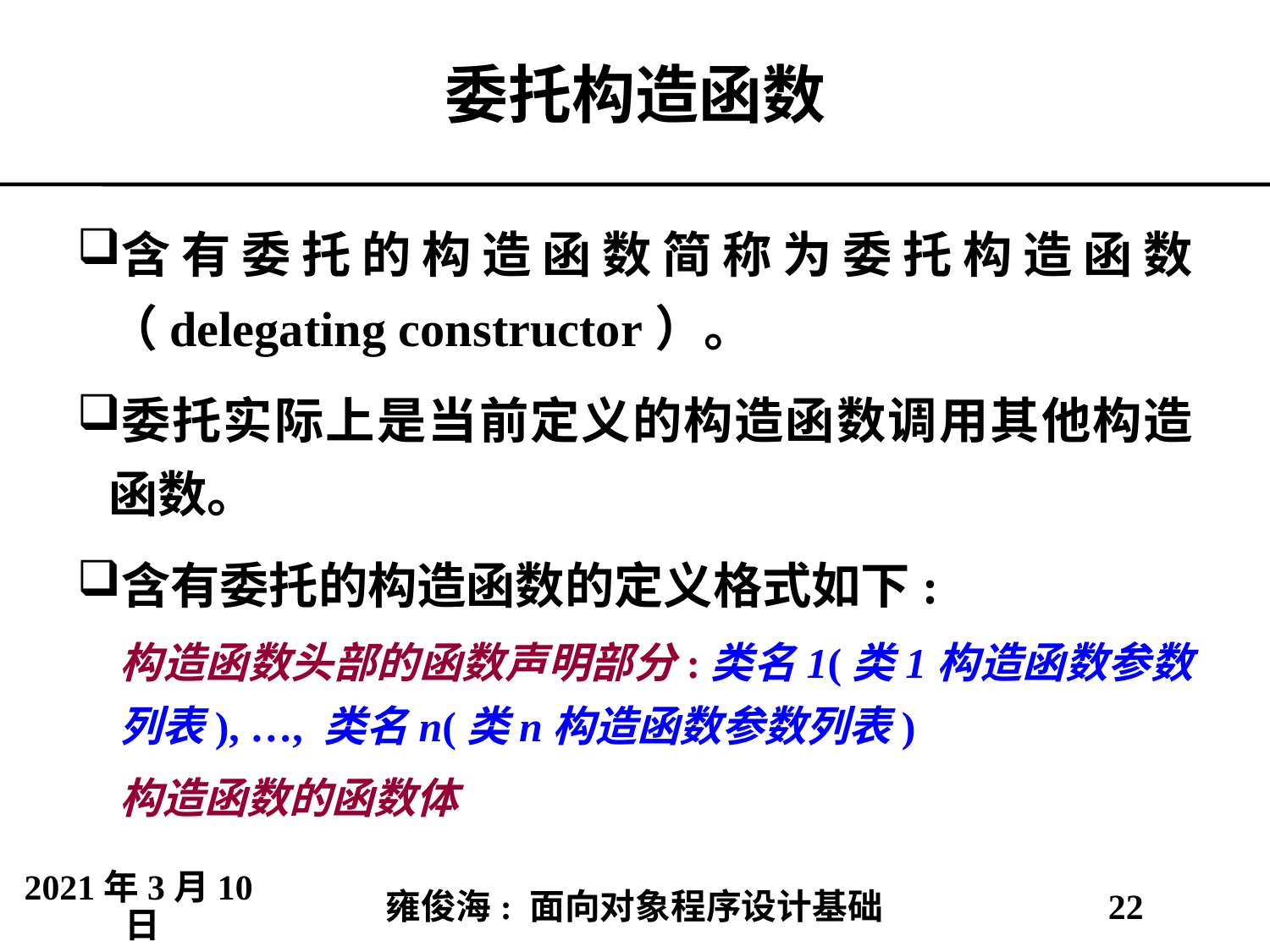

# 委托构造函数

含有委托的构造函数简称为委托构造函数（delegating constructor）。
委托实际上是当前定义的构造函数调用其他构造函数。
含有委托的构造函数的定义格式如下:
构造函数头部的函数声明部分:类名1(类1构造函数参数列表), …, 类名n(类n构造函数参数列表)
构造函数的函数体
2021年3月10日
雍俊海: 面向对象程序设计基础
22